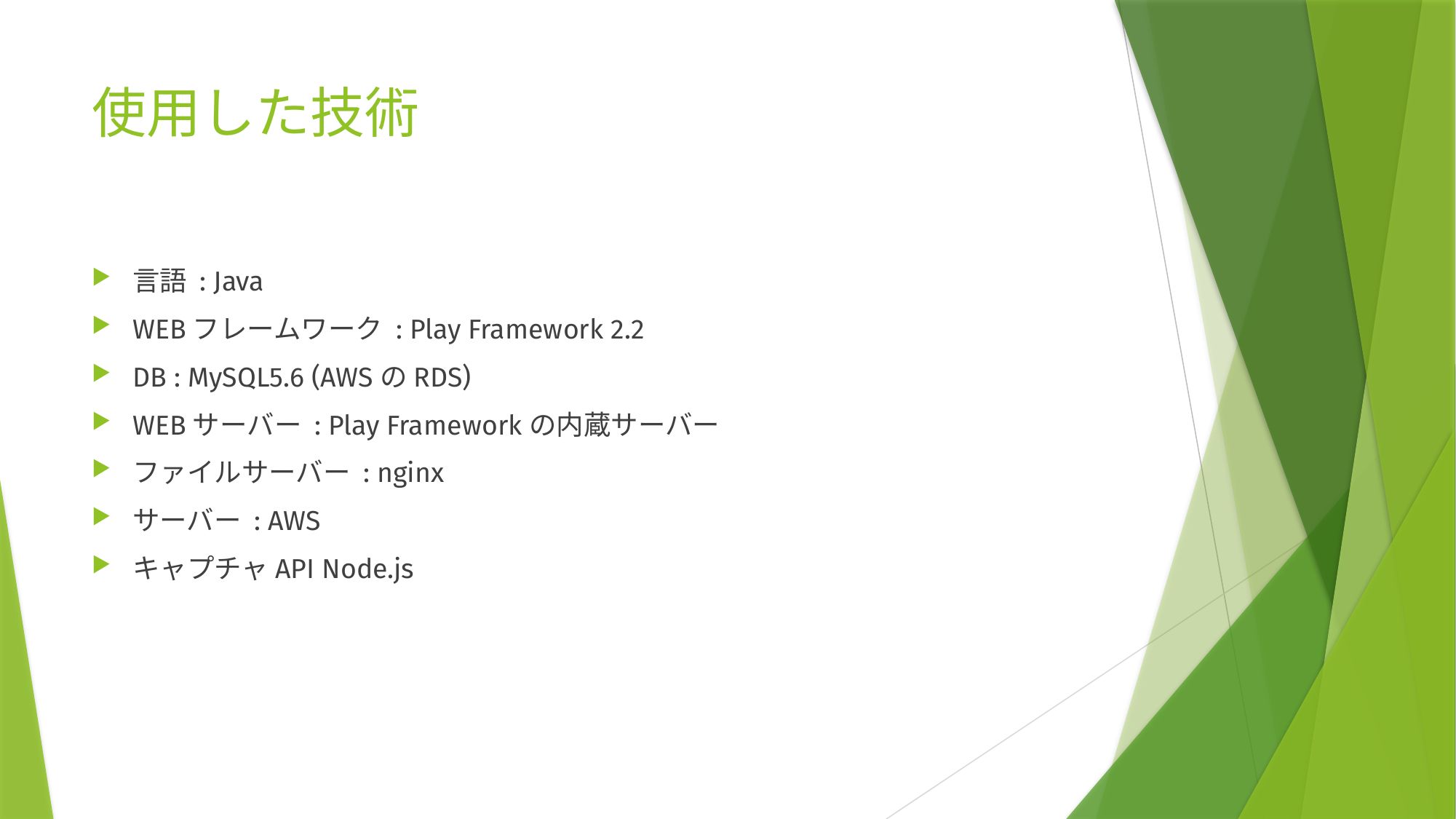

# 使用した技術
言語 : Java
WEBフレームワーク : Play Framework 2.2
DB : MySQL5.6 (AWSのRDS)
WEBサーバー : Play Frameworkの内蔵サーバー
ファイルサーバー : nginx
サーバー : AWS
キャプチャAPI Node.js